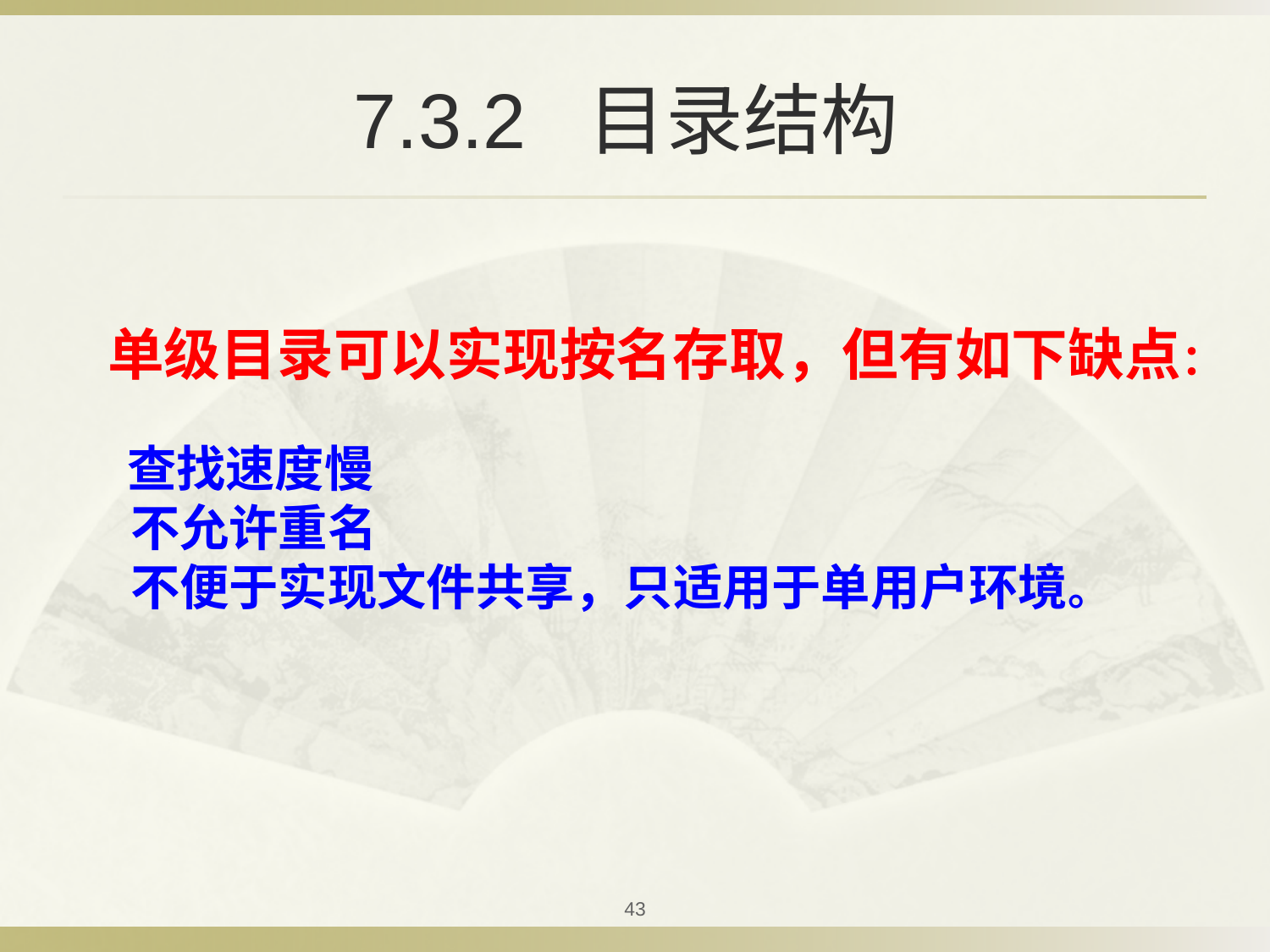

# 7.3.2  目录结构
单级目录可以实现按名存取，但有如下缺点：

 查找速度慢
 不允许重名
 不便于实现文件共享，只适用于单用户环境。
43